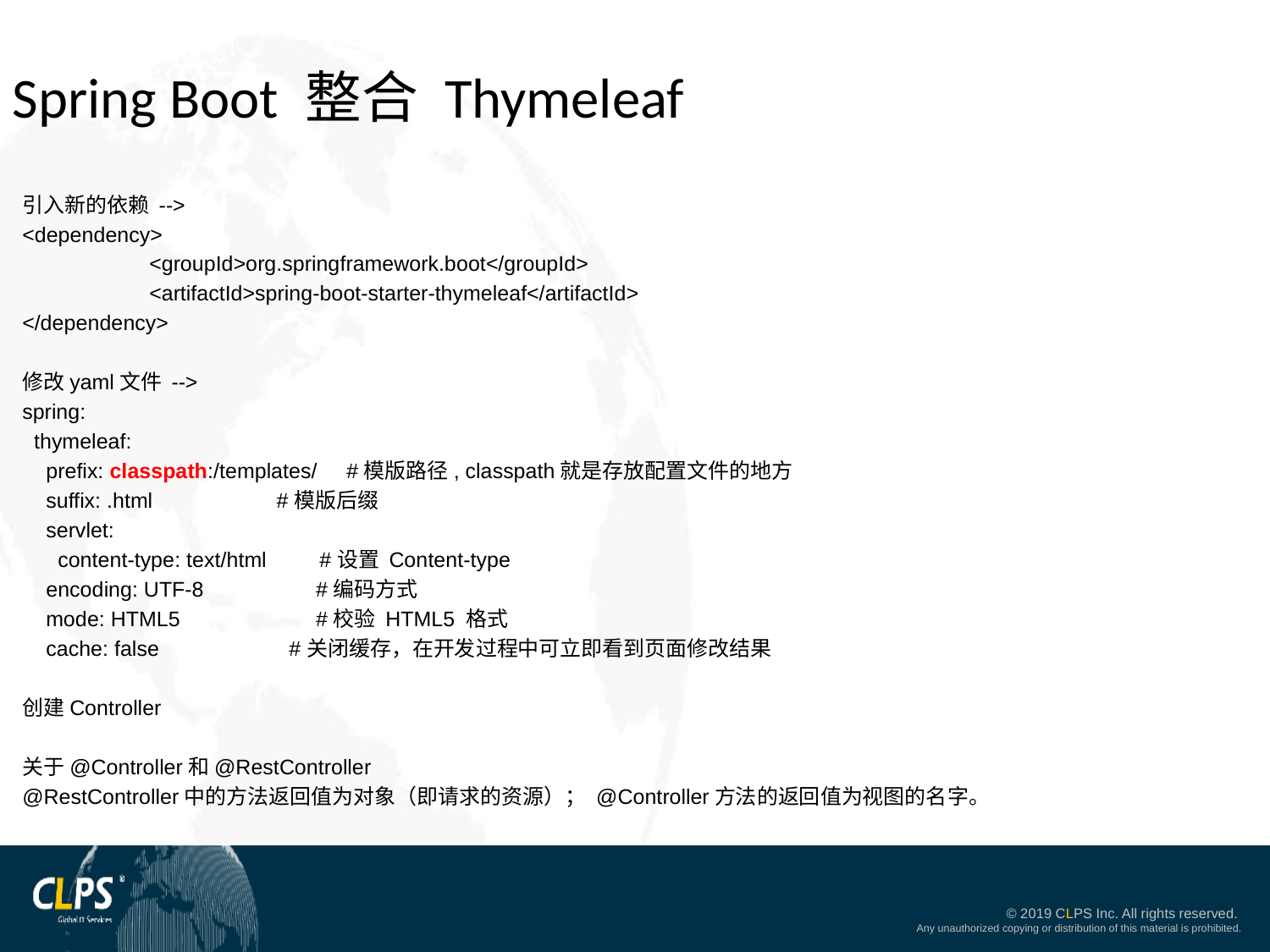

Spring Boot 整合 Thymeleaf

引入新的依赖 -->
<dependency>
	<groupId>org.springframework.boot</groupId>
	<artifactId>spring-boot-starter-thymeleaf</artifactId>
</dependency>

修改yaml文件 -->
spring:
  thymeleaf:
    prefix: classpath:/templates/     #模版路径, classpath就是存放配置文件的地方
    suffix: .html                     #模版后缀
    servlet:
      content-type: text/html         #设置 Content-type
    encoding: UTF-8                   #编码方式
    mode: HTML5                       #校验 HTML5 格式
    cache: false                      #关闭缓存，在开发过程中可立即看到页面修改结果

创建Controller

关于@Controller和@RestController
@RestController中的方法返回值为对象（即请求的资源）； @Controller方法的返回值为视图的名字。
8